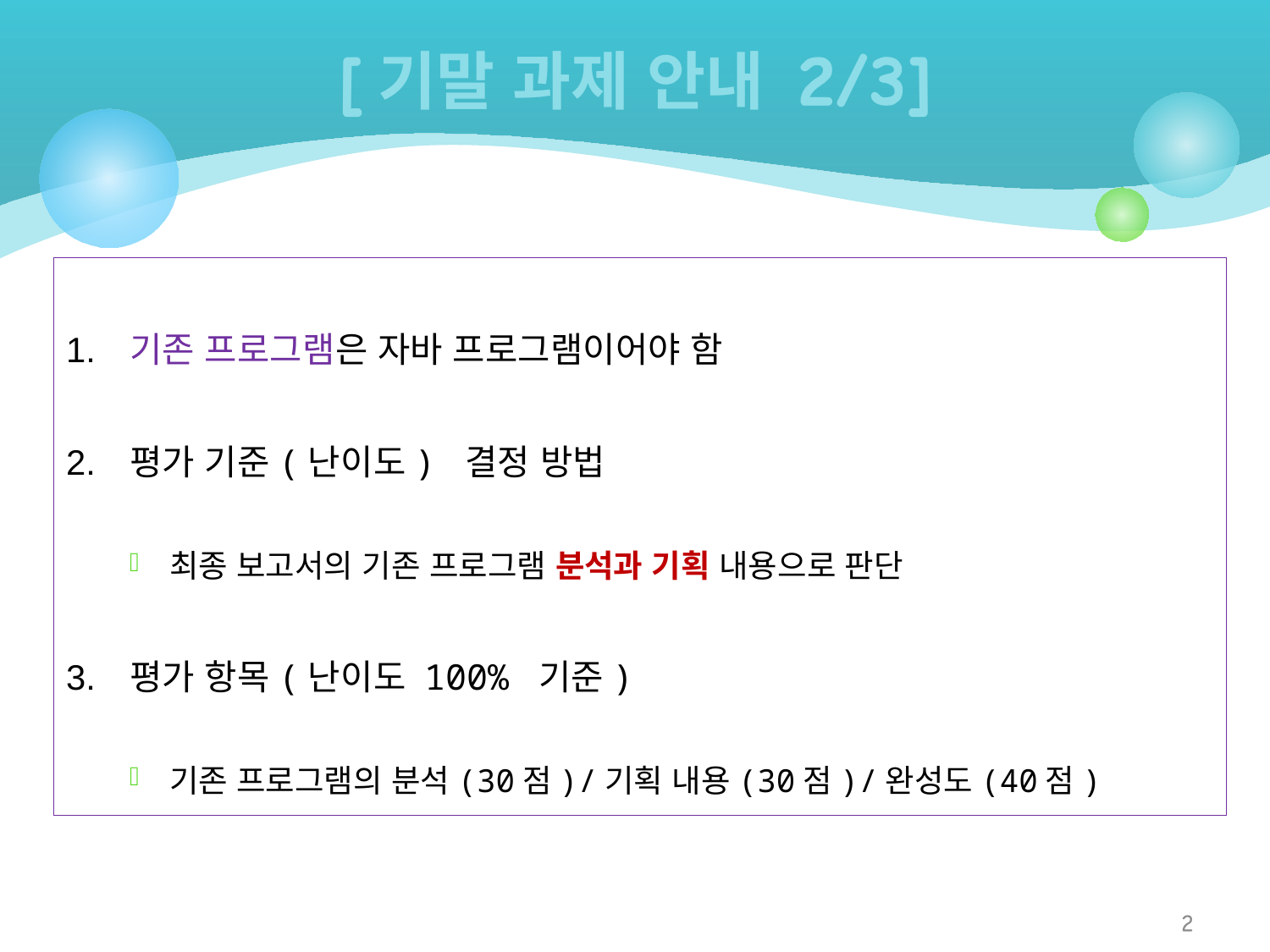

# [기말 과제 안내 2/3]
기존 프로그램은 자바 프로그램이어야 함
평가 기준(난이도) 결정 방법
최종 보고서의 기존 프로그램 분석과 기획 내용으로 판단
평가 항목(난이도 100% 기준)
기존 프로그램의 분석(30점)/기획 내용(30점)/완성도(40점)

2